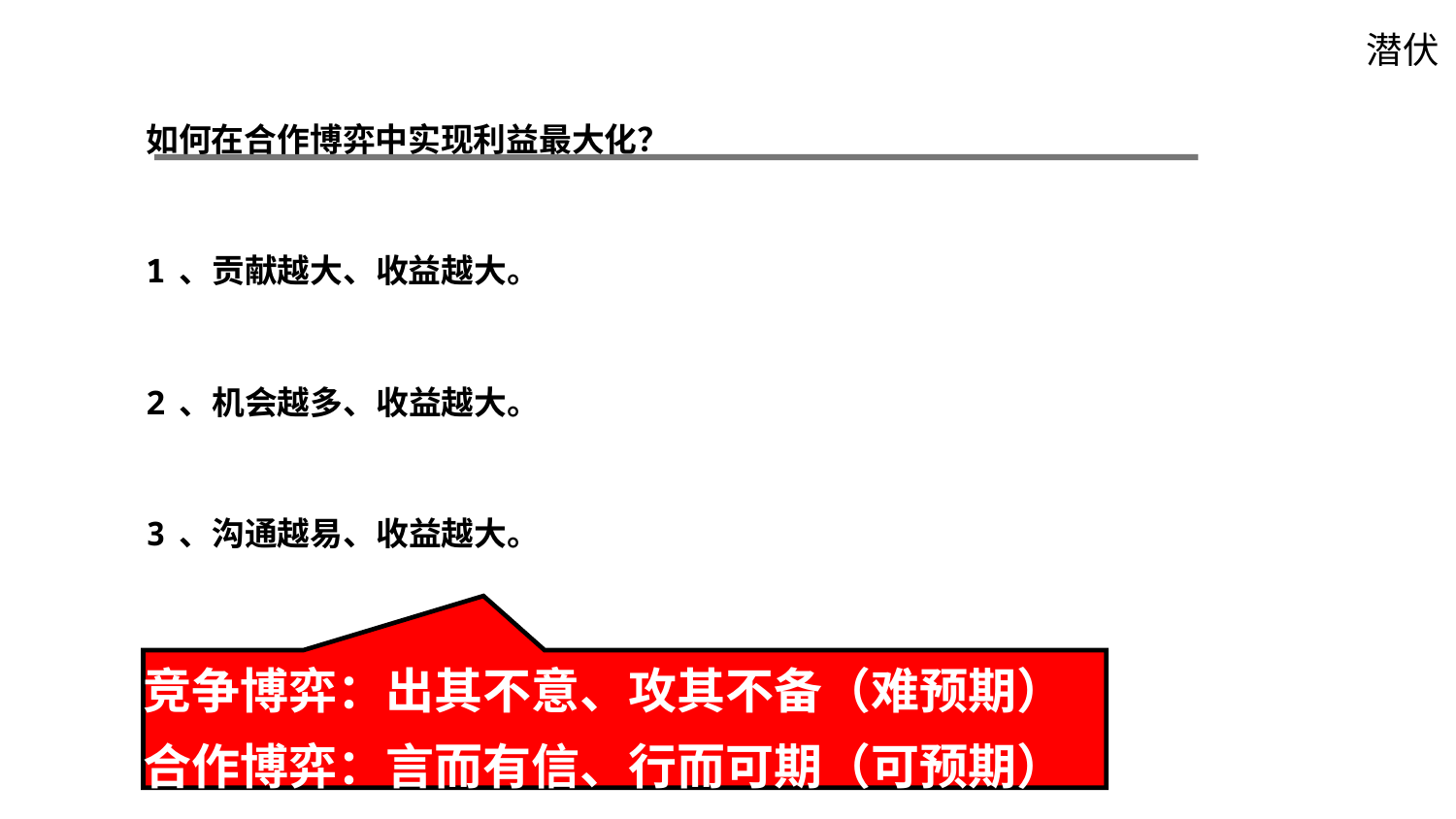

如何在合作博弈中实现利益最大化？
1、贡献越大、收益越大。
2、机会越多、收益越大。
3、沟通越易、收益越大。
4、做事越稳、收益越大。
潜伏

竞争博弈：出其不意、攻其不备（难预期）
合作博弈：言而有信、行而可期（可预期）